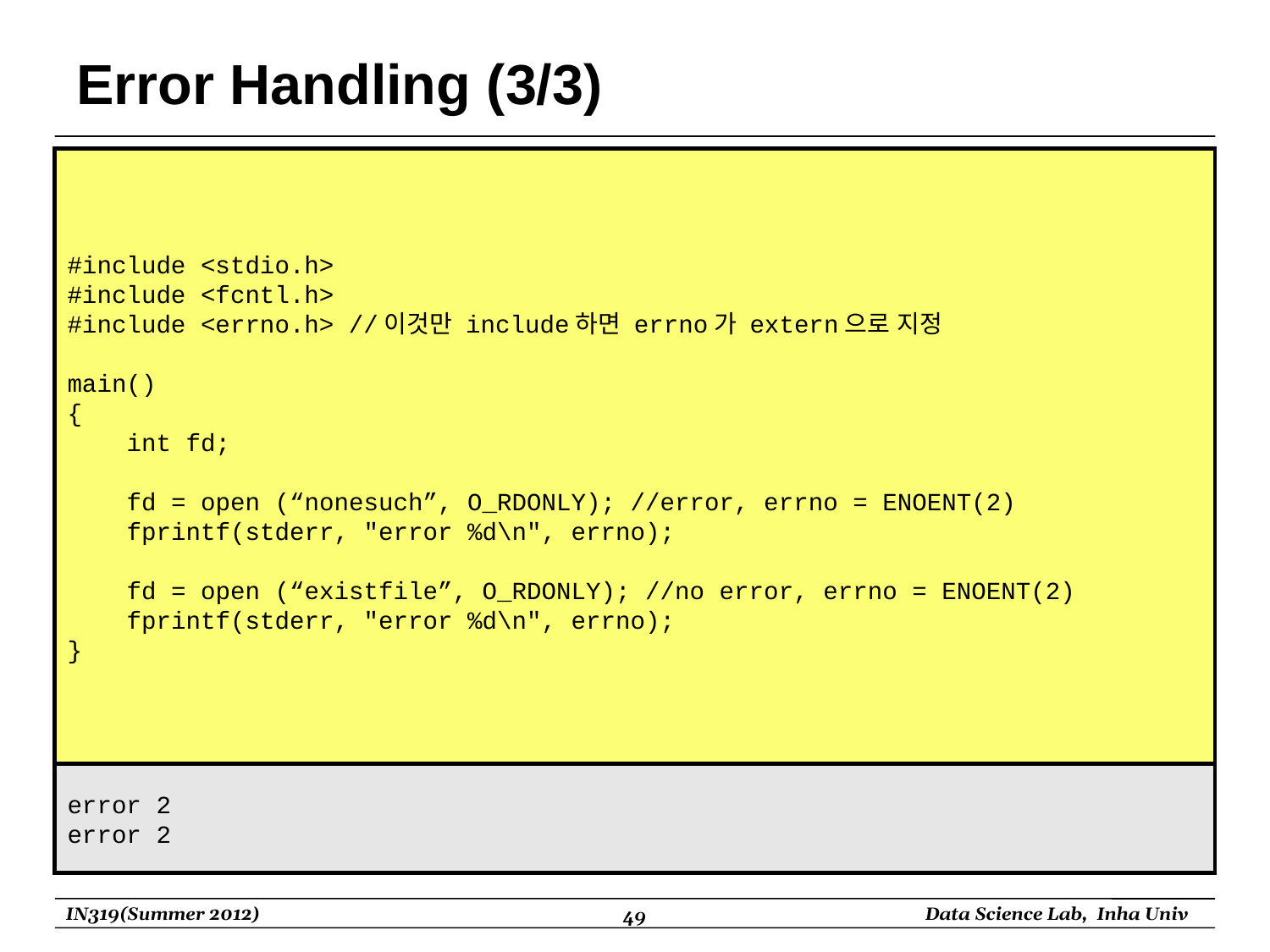

# Error Handling (3/3)

#include <stdio.h>
#include <fcntl.h>
#include <errno.h> //이것만 include하면 errno가 extern으로 지정

main()
{
    int fd;

    fd = open (“nonesuch”, O_RDONLY); //error, errno = ENOENT(2)
    fprintf(stderr, "error %d\n", errno);

    fd = open (“existfile”, O_RDONLY); //no error, errno = ENOENT(2)
    fprintf(stderr, "error %d\n", errno);
}
error 2
error 2
49